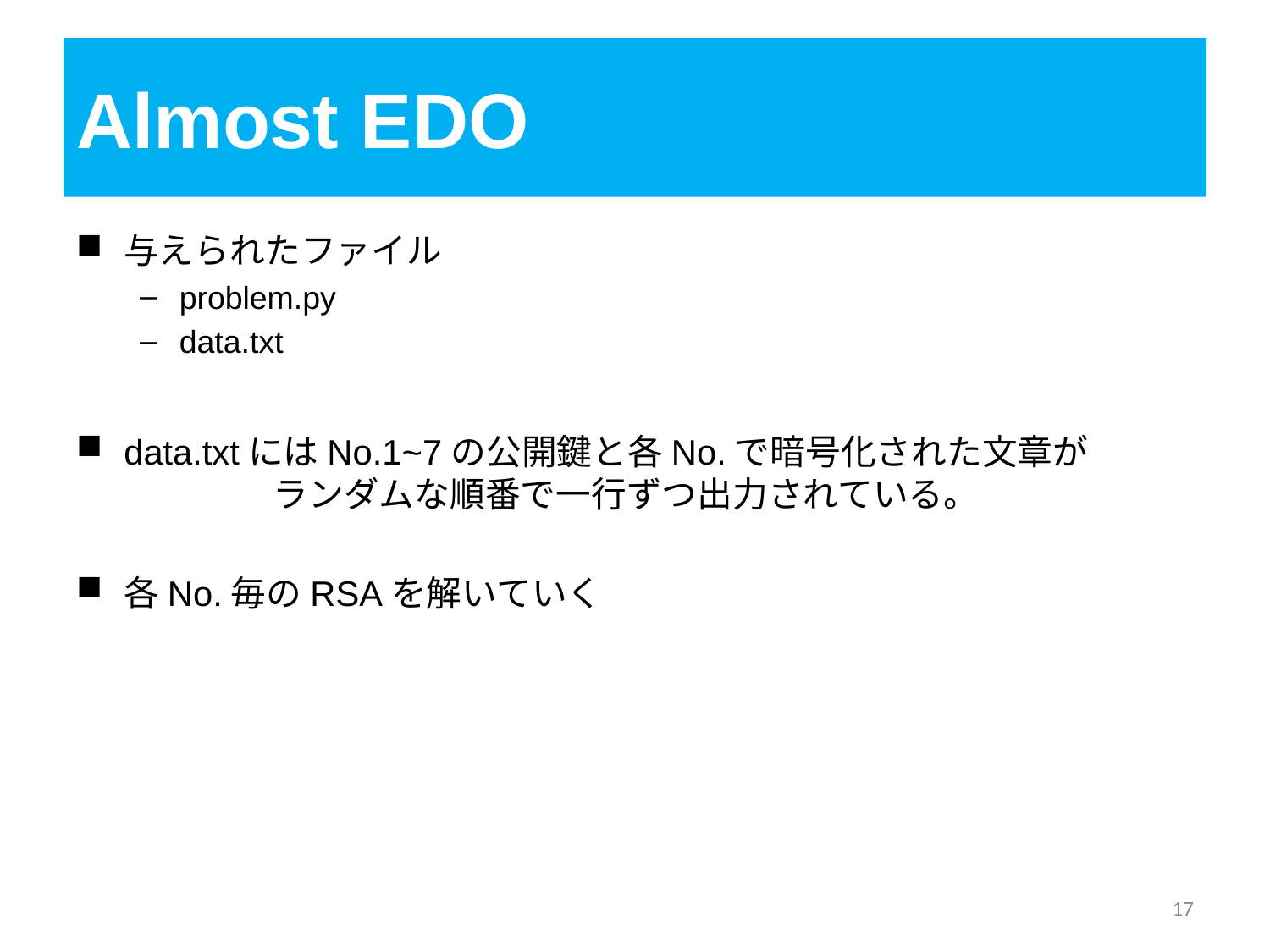

# Almost EDO
与えられたファイル
problem.py
data.txt

data.txtにはNo.1~7の公開鍵と各No.で暗号化された文章が　　　　　　 ランダムな順番で一行ずつ出力されている。

各No.毎のRSAを解いていく
17